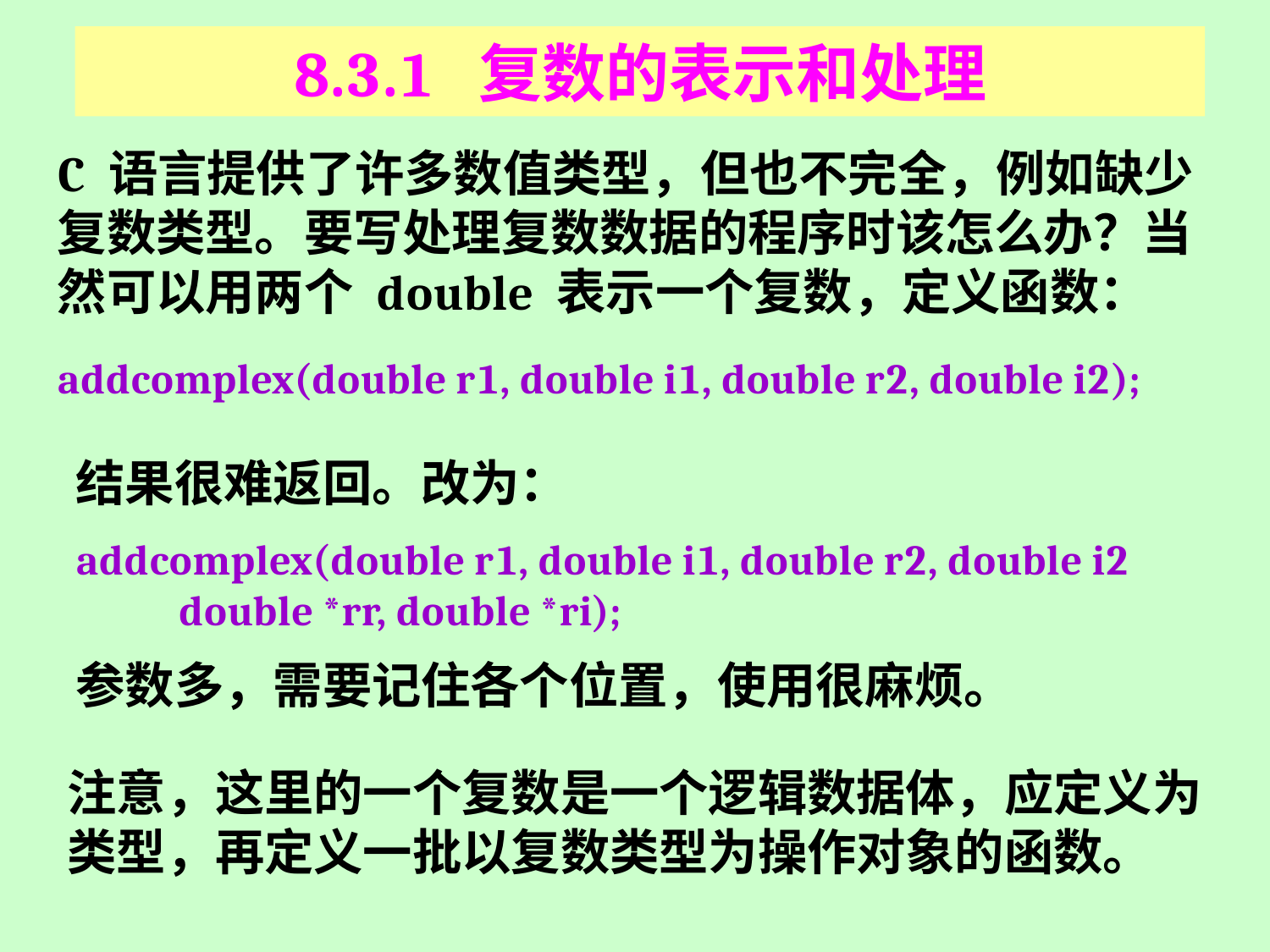

# 8.3.1  复数的表示和处理
C 语言提供了许多数值类型，但也不完全，例如缺少复数类型。要写处理复数数据的程序时该怎么办？当然可以用两个 double 表示一个复数，定义函数：
addcomplex(double r1, double i1, double r2, double i2);
结果很难返回。改为：
addcomplex(double r1, double i1, double r2, double i2
           double *rr, double *ri);
参数多，需要记住各个位置，使用很麻烦。
注意，这里的一个复数是一个逻辑数据体，应定义为类型，再定义一批以复数类型为操作对象的函数。
52